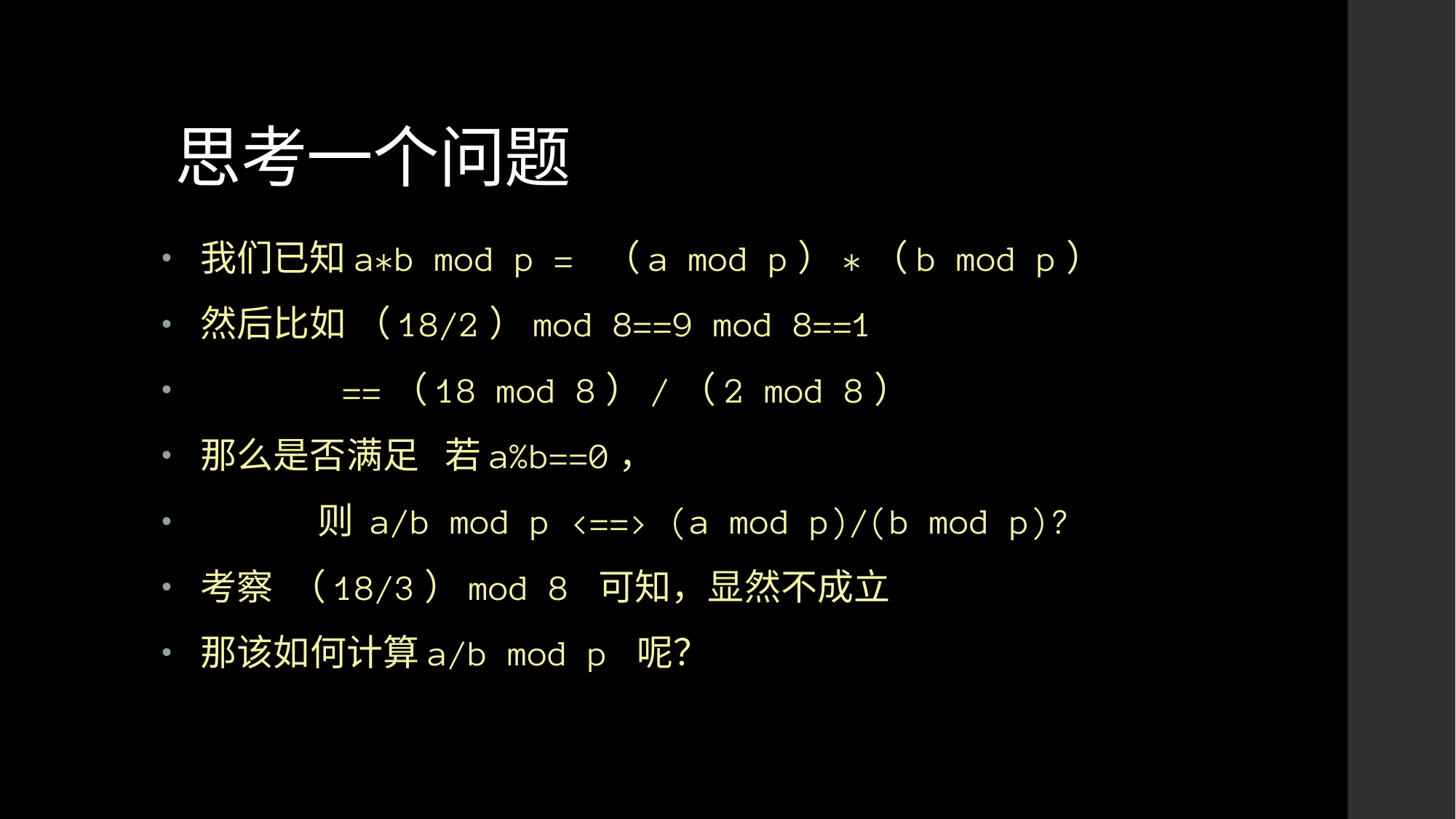

# 思考一个问题
 我们已知a*b mod p = （a mod p）*（b mod p）
 然后比如 （18/2）mod 8==9 mod 8==1
        ==（18 mod 8）/（2 mod 8）
 那么是否满足   若a%b==0，
               则 a/b mod p <==> (a mod p)/(b mod p)?
 考察  （18/3）mod 8 可知，显然不成立
 那该如何计算a/b mod p 呢？
23